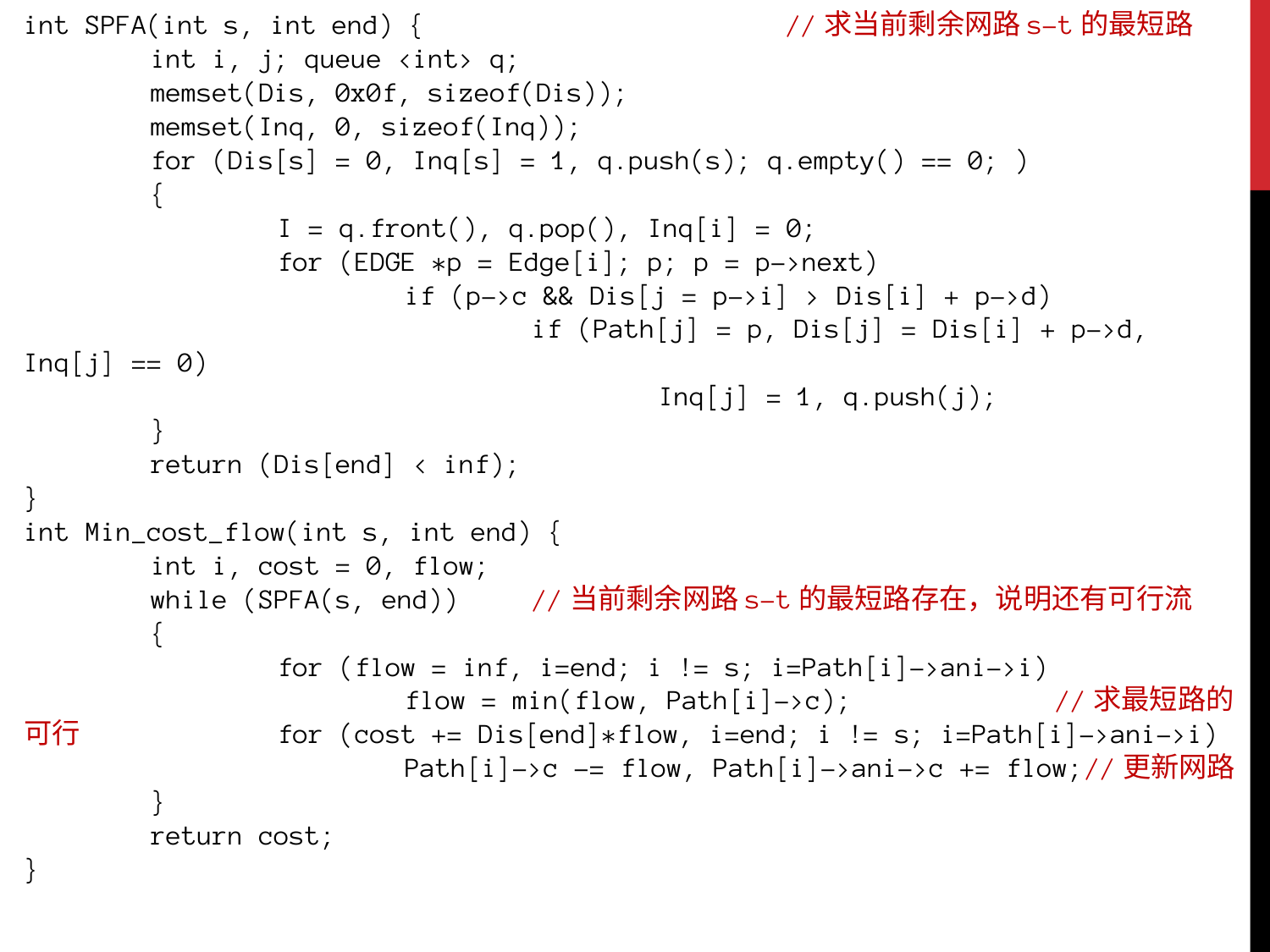

int SPFA(int s, int end) {			//求当前剩余网路s-t的最短路
	int i, j; queue <int> q;
	memset(Dis, 0x0f, sizeof(Dis));
	memset(Inq, 0, sizeof(Inq));
	for (Dis[s] = 0, Inq[s] = 1, q.push(s); q.empty() == 0; )
	{
		I = q.front(), q.pop(), Inq[i] = 0;
		for (EDGE *p = Edge[i]; p; p = p->next)
			if (p->c && Dis[j = p->i] > Dis[i] + p->d)
				if (Path[j] = p, Dis[j] = Dis[i] + p->d, Inq[j] == 0)
					Inq[j] = 1, q.push(j);
	}
	return (Dis[end] < inf);
}
int Min_cost_flow(int s, int end) {
	int i, cost = 0, flow;
	while (SPFA(s, end)) 	//当前剩余网路s-t的最短路存在，说明还有可行流
	{
		for (flow = inf, i=end; i != s; i=Path[i]->ani->i)
			flow = min(flow, Path[i]->c);		 //求最短路的可行		for (cost += Dis[end]*flow, i=end; i != s; i=Path[i]->ani->i)
			Path[i]->c -= flow, Path[i]->ani->c += flow;//更新网路
	}
	return cost;
}